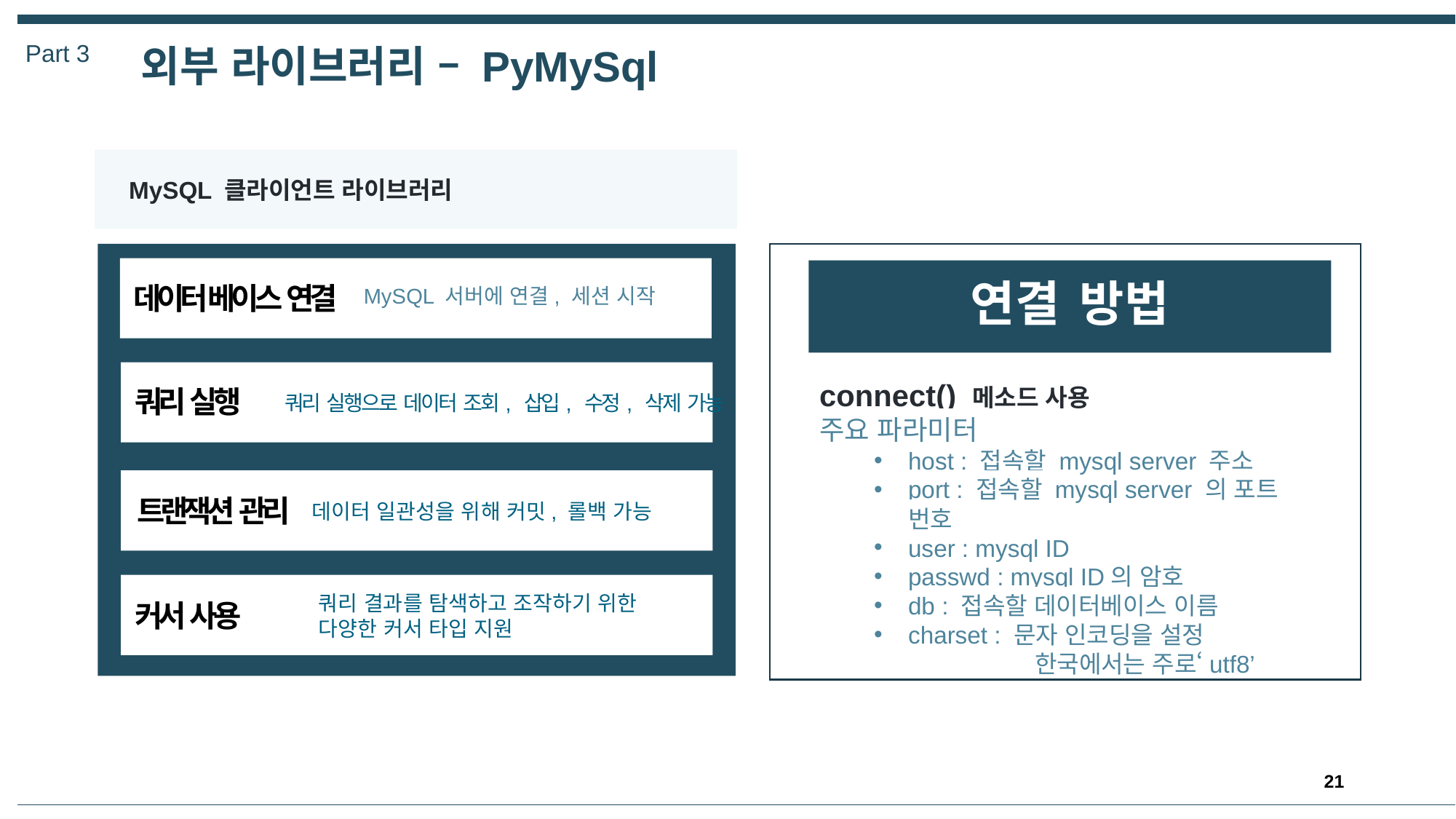

Part 3
외부 라이브러리 – PyMySql

MySQL 클라이언트 라이브러리

연결 	방법
데이터 베이스  연결
MySQL 서버에 연결, 세션 시작
함수
connect() 메소드 사용
주요 파라미터
host : 접속할 mysql server 주소
port : 접속할 mysql server 의 포트 번호
user : mysql ID
passwd : mysql ID의 암호
db : 접속할 데이터베이스 이름
charset : 문자 인코딩을 설정
                       한국에서는 주로‘utf8’

이미지
이미지
쿼리  실행
쿼리  실행으로  데이터  조회,  삽입,  수정,  삭제  가능

트랜잭션  관리
데이터 일관성을 위해 커밋, 롤백 가능

쿼리 결과를 탐색하고 조작하기 위한
다양한 커서 타입 지원
커서  사용
21